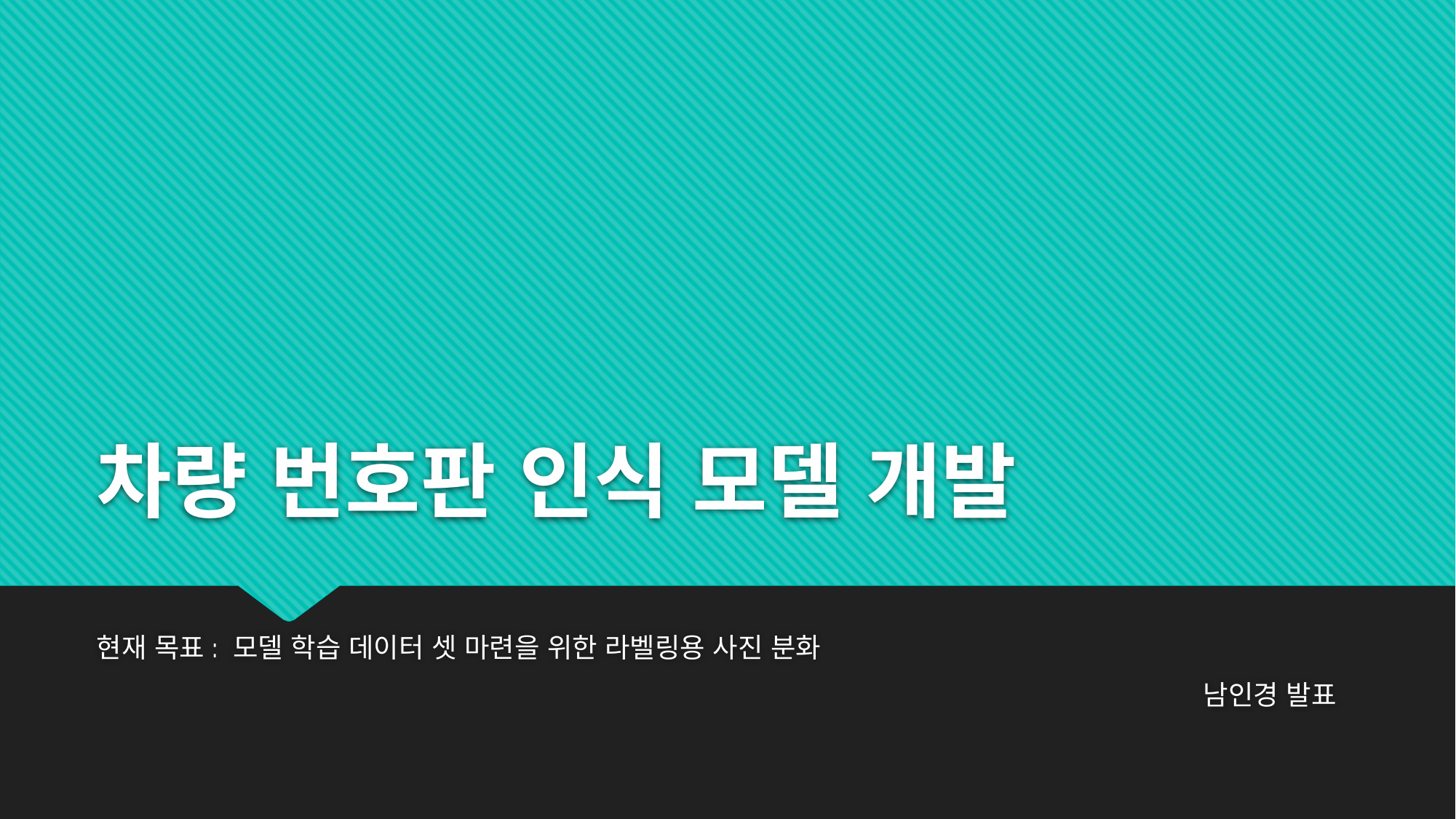

# 차량 번호판 인식 모델 개발
현재 목표: 모델 학습 데이터 셋 마련을 위한 라벨링용 사진 분화
                                                                                                                                                남인경 발표